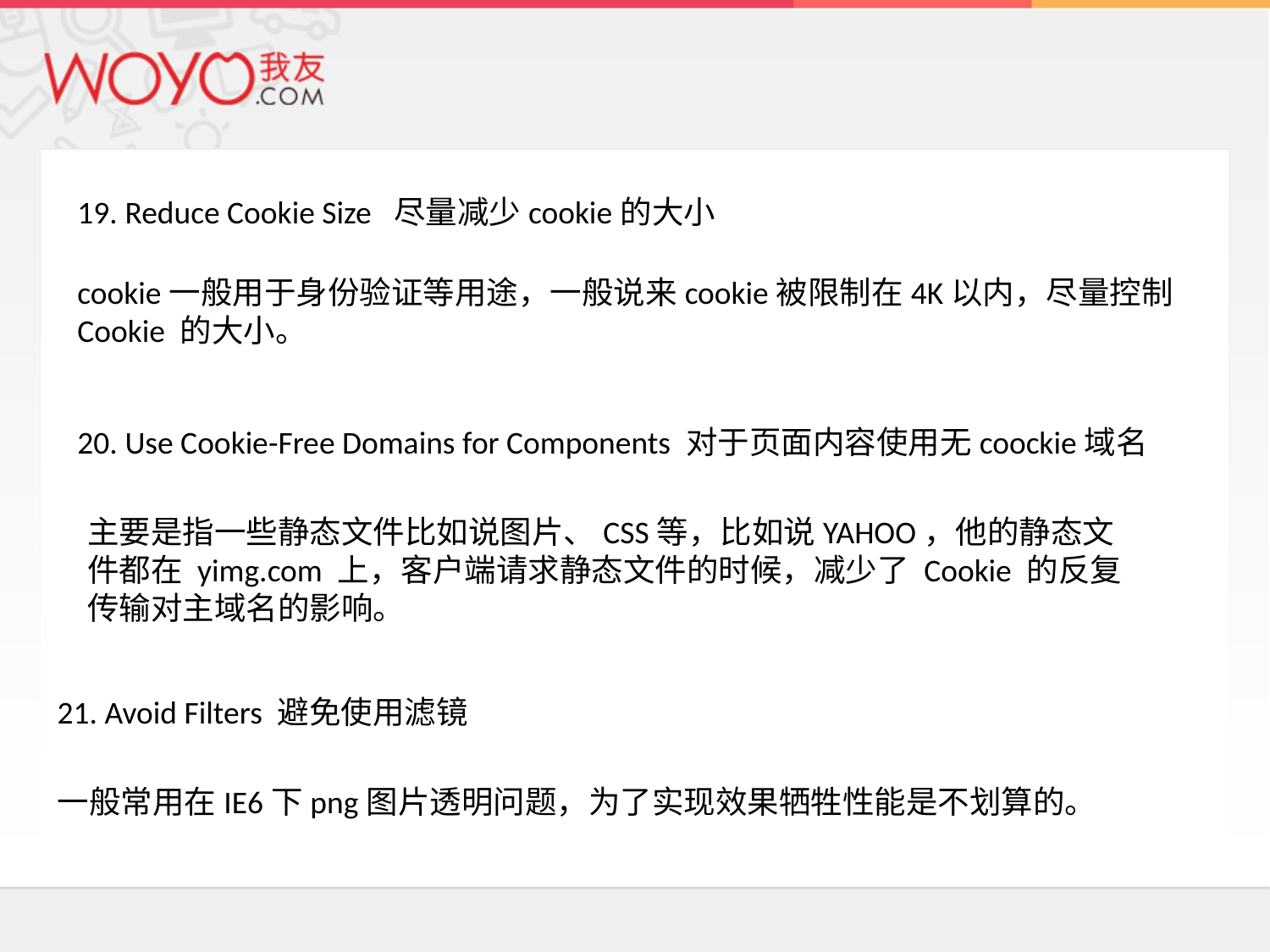

19. Reduce Cookie Size  尽量减少cookie的大小
cookie一般用于身份验证等用途，一般说来cookie被限制在4K以内，尽量控制 Cookie 的大小。
20. Use Cookie-Free Domains for Components 对于页面内容使用无coockie域名
主要是指一些静态文件比如说图片、CSS等，比如说YAHOO，他的静态文件都在 yimg.com 上，客户端请求静态文件的时候，减少了 Cookie 的反复传输对主域名的影响。
21. Avoid Filters 避免使用滤镜
一般常用在IE6下png图片透明问题，为了实现效果牺牲性能是不划算的。